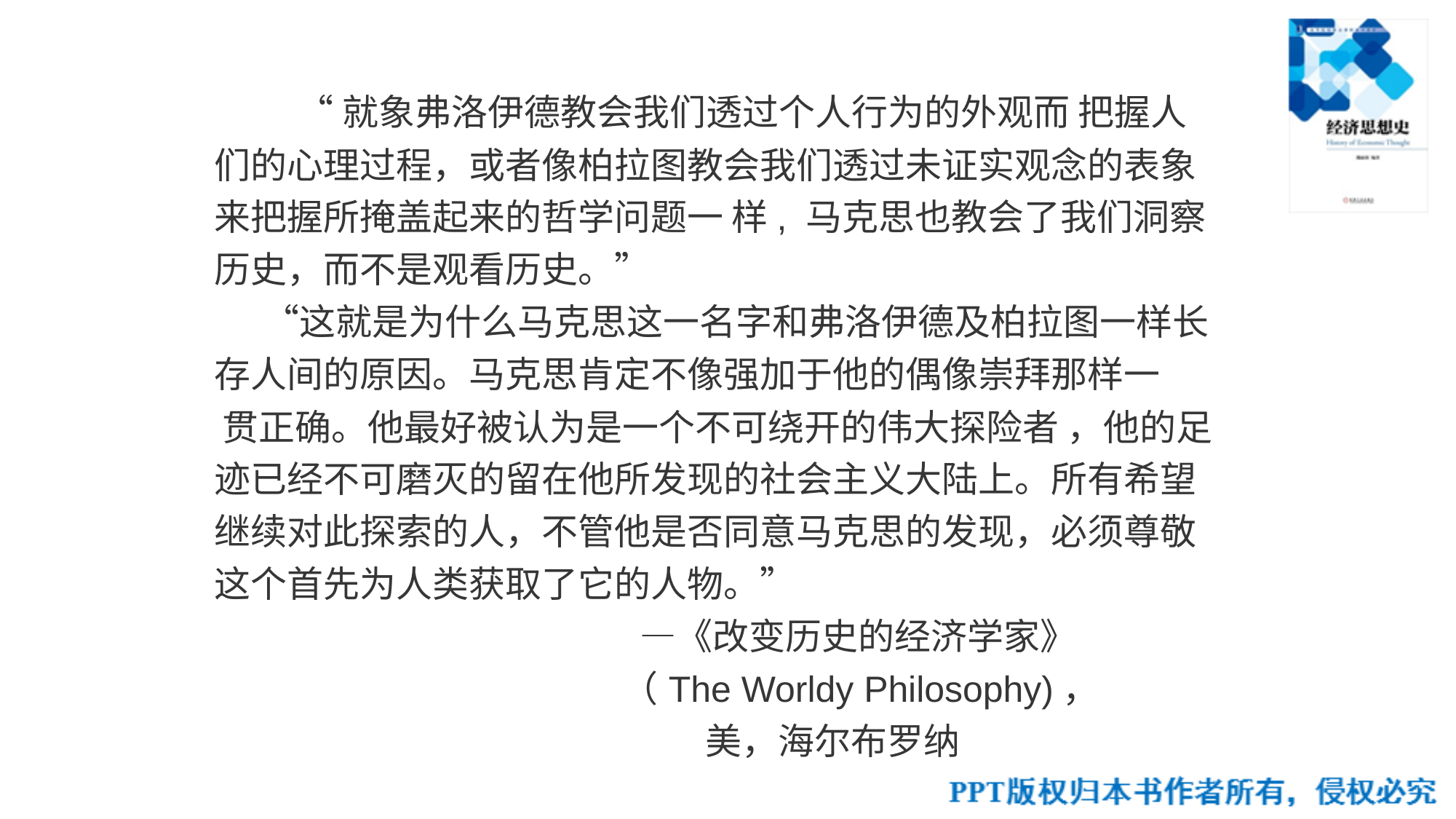

# “就象弗洛伊德教会我们透过个人行为的外观而 把握人们的心理过程，或者像柏拉图教会我们透过未证实观念的表象来把握所掩盖起来的哲学问题一 样, 马克思也教会了我们洞察历史，而不是观看历史。” “这就是为什么马克思这一名字和弗洛伊德及柏拉图一样长存人间的原因。马克思肯定不像强加于他的偶像崇拜那样一 贯正确。他最好被认为是一个不可绕开的伟大探险者 ，他的足迹已经不可磨灭的留在他所发现的社会主义大陆上。所有希望继续对此探索的人，不管他是否同意马克思的发现，必须尊敬这个首先为人类获取了它的人物。” —《改变历史的经济学家》 （The Worldy Philosophy)， 美，海尔布罗纳